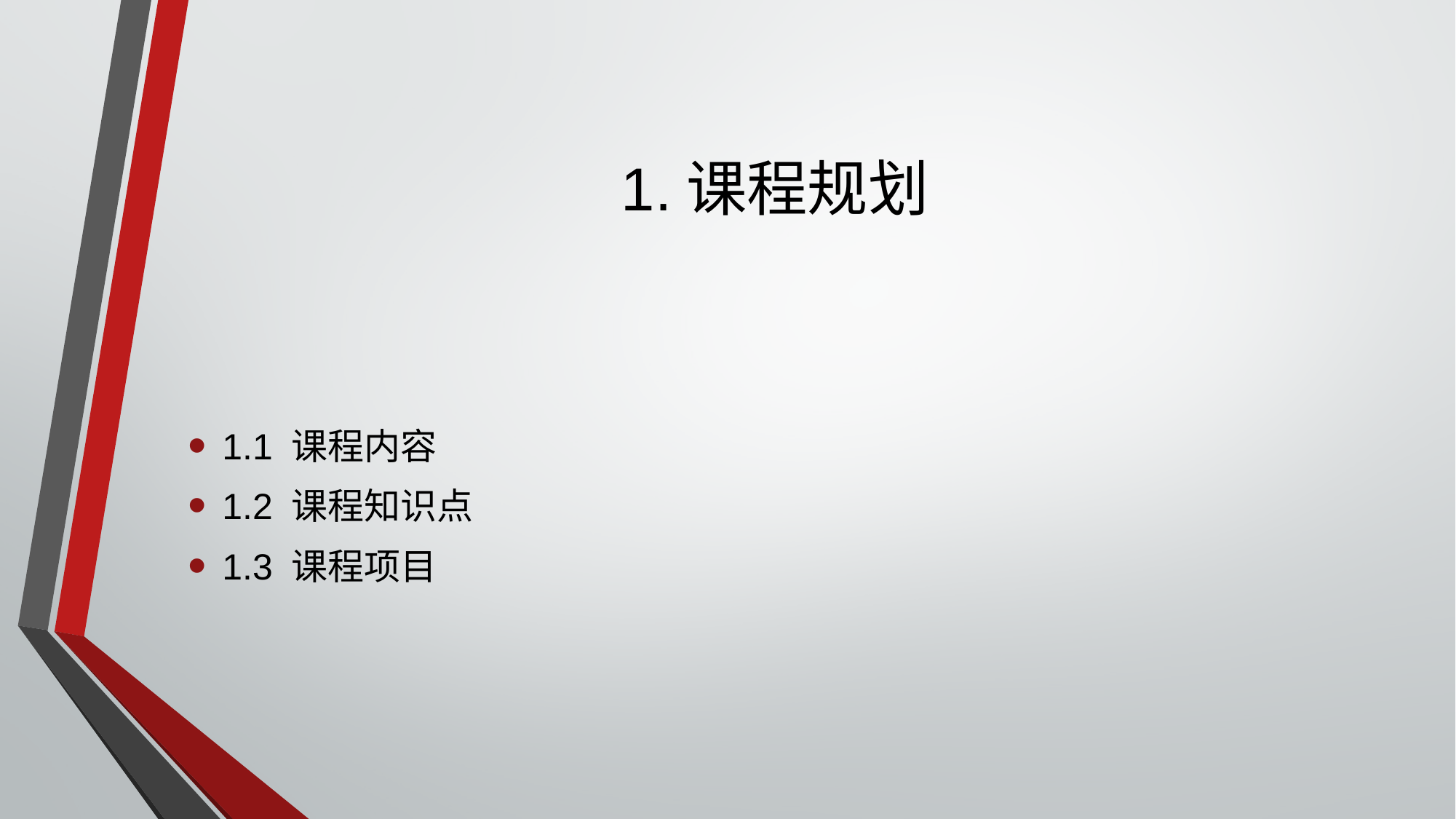

# 1.课程规划
1.1 课程内容
1.2 课程知识点
1.3 课程项目